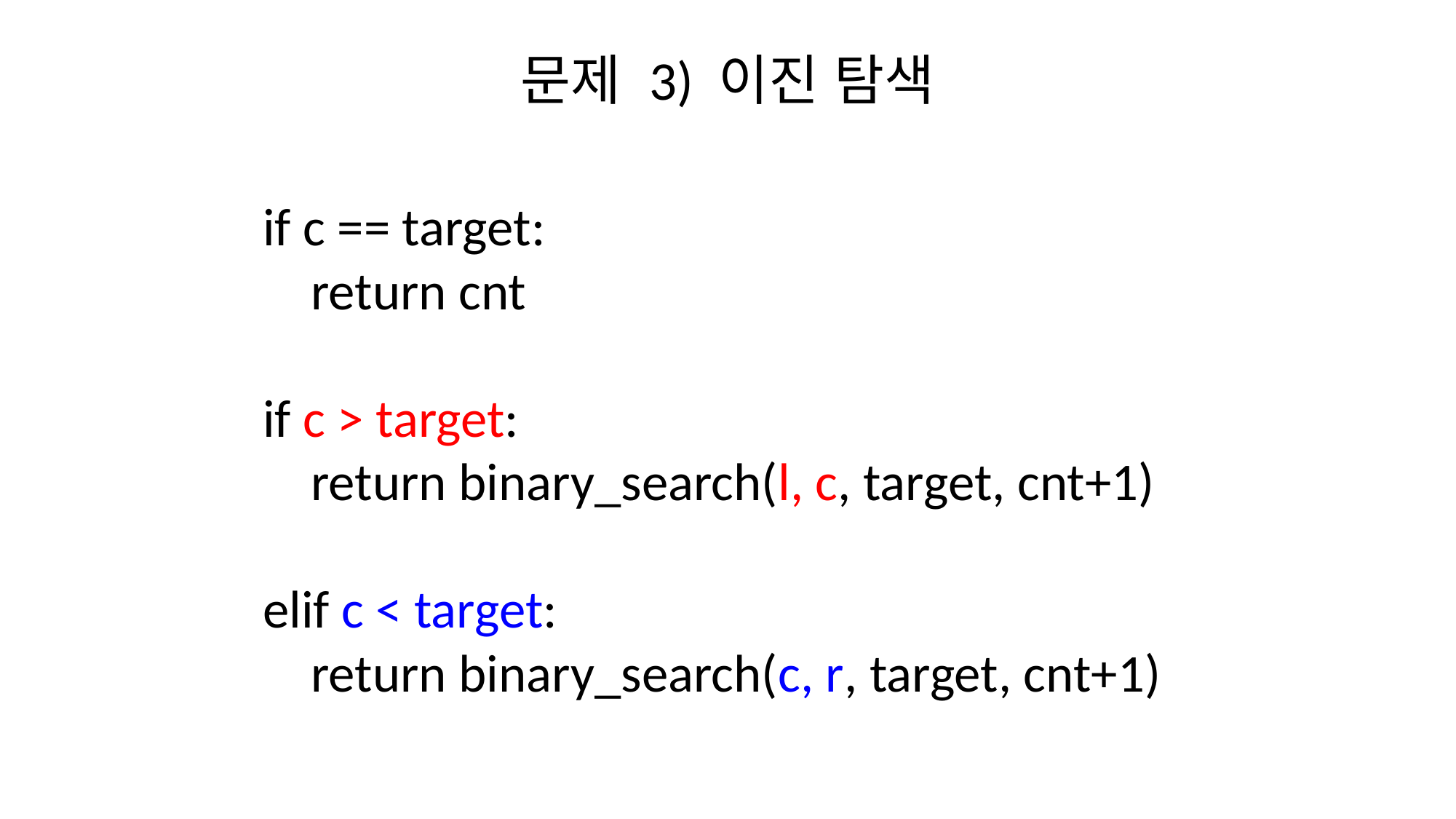

# 문제 3) 이진 탐색
if c == target:
    return cnt

if c > target:
    return binary_search(l, c, target, cnt+1)

elif c < target:
    return binary_search(c, r, target, cnt+1)